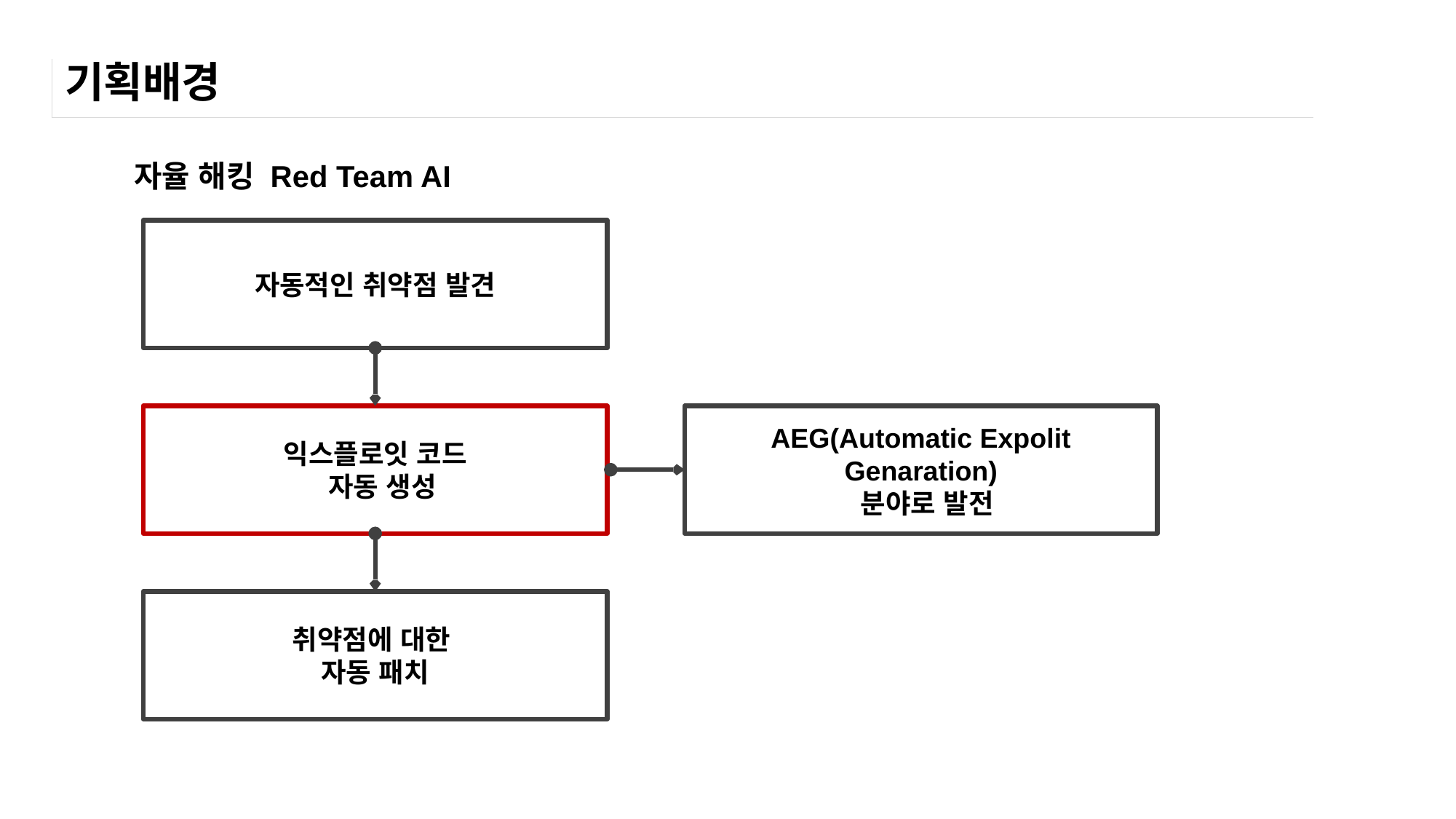

# 기획배경
자율 해킹 Red Team AI
자동적인 취약점 발견
AEG(Automatic Expolit Genaration)
 분야로 발전
익스플로잇 코드
 자동 생성
취약점에 대한
자동 패치